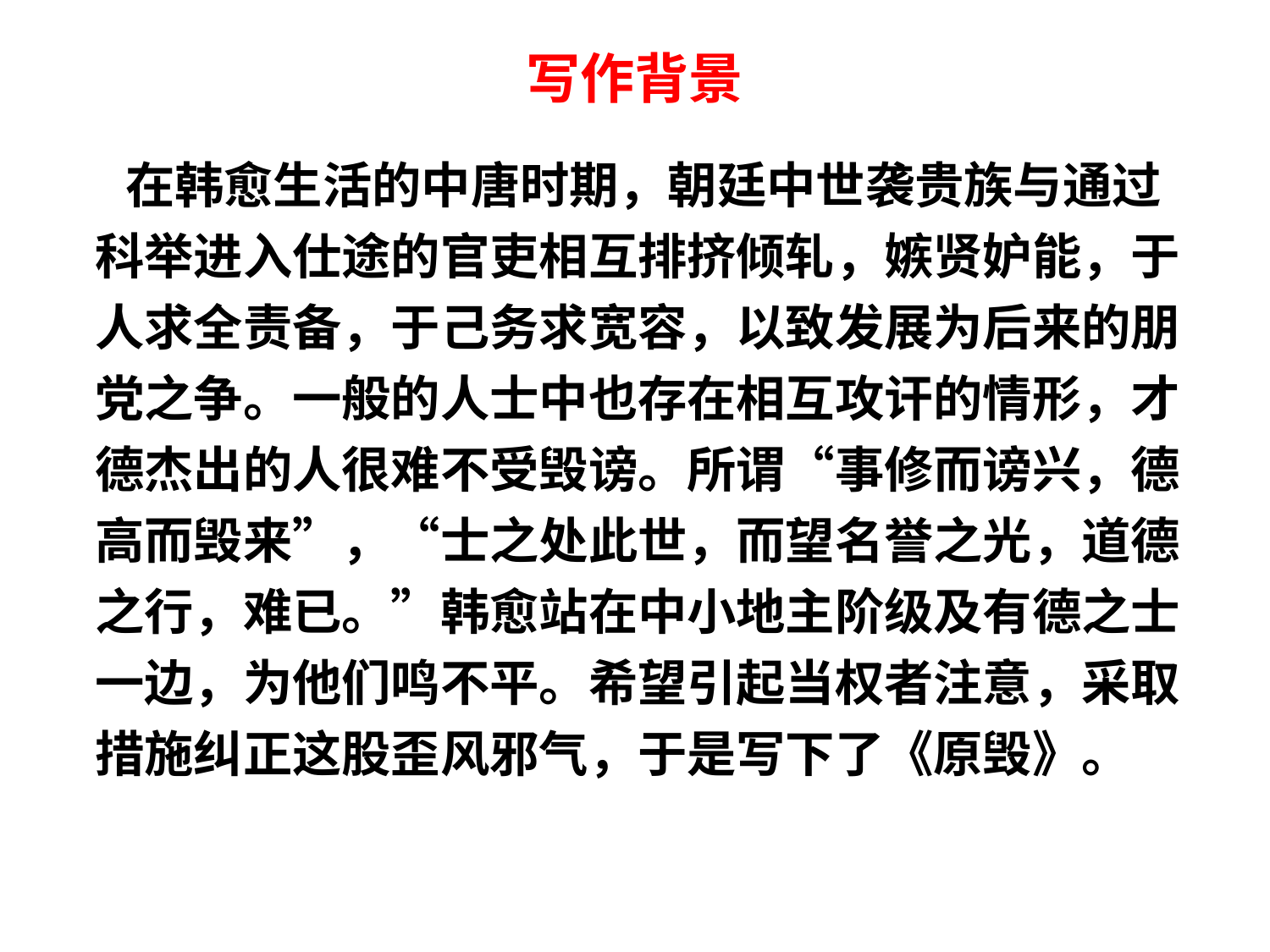

# 写作背景
      在韩愈生活的中唐时期，朝廷中世袭贵族与通过科举进入仕途的官吏相互排挤倾轧，嫉贤妒能，于人求全责备，于己务求宽容，以致发展为后来的朋党之争。一般的人士中也存在相互攻讦的情形，才德杰出的人很难不受毁谤。所谓“事修而谤兴，德高而毁来”，“士之处此世，而望名誉之光，道德之行，难已。”韩愈站在中小地主阶级及有德之士一边，为他们鸣不平。希望引起当权者注意，采取措施纠正这股歪风邪气，于是写下了《原毁》。